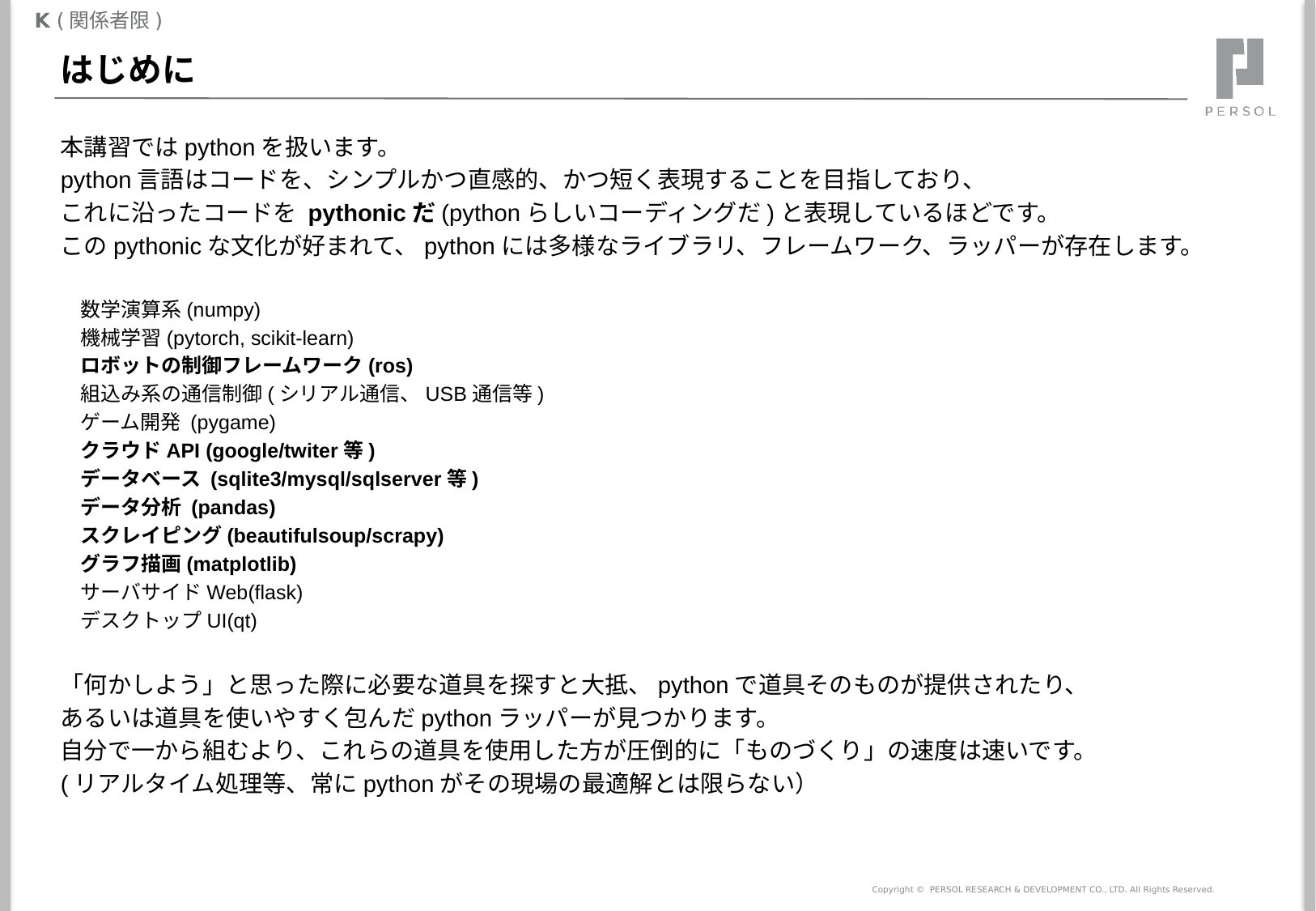

# はじめに
本講習ではpythonを扱います。
python言語はコードを、シンプルかつ直感的、かつ短く表現することを目指しており、
これに沿ったコードを pythonicだ(pythonらしいコーディングだ)と表現しているほどです。
このpythonicな文化が好まれて、pythonには多様なライブラリ、フレームワーク、ラッパーが存在します。

　数学演算系(numpy)
　機械学習(pytorch, scikit-learn)
　ロボットの制御フレームワーク(ros)
　組込み系の通信制御(シリアル通信、USB通信等)
　ゲーム開発 (pygame)
　クラウドAPI (google/twiter等)
　データベース (sqlite3/mysql/sqlserver等)
　データ分析 (pandas)
　スクレイピング(beautifulsoup/scrapy)
　グラフ描画(matplotlib)
　サーバサイドWeb(flask)
　デスクトップUI(qt)

「何かしよう」と思った際に必要な道具を探すと大抵、pythonで道具そのものが提供されたり、
あるいは道具を使いやすく包んだpythonラッパーが見つかります。
自分で一から組むより、これらの道具を使用した方が圧倒的に「ものづくり」の速度は速いです。
(リアルタイム処理等、常にpythonがその現場の最適解とは限らない）